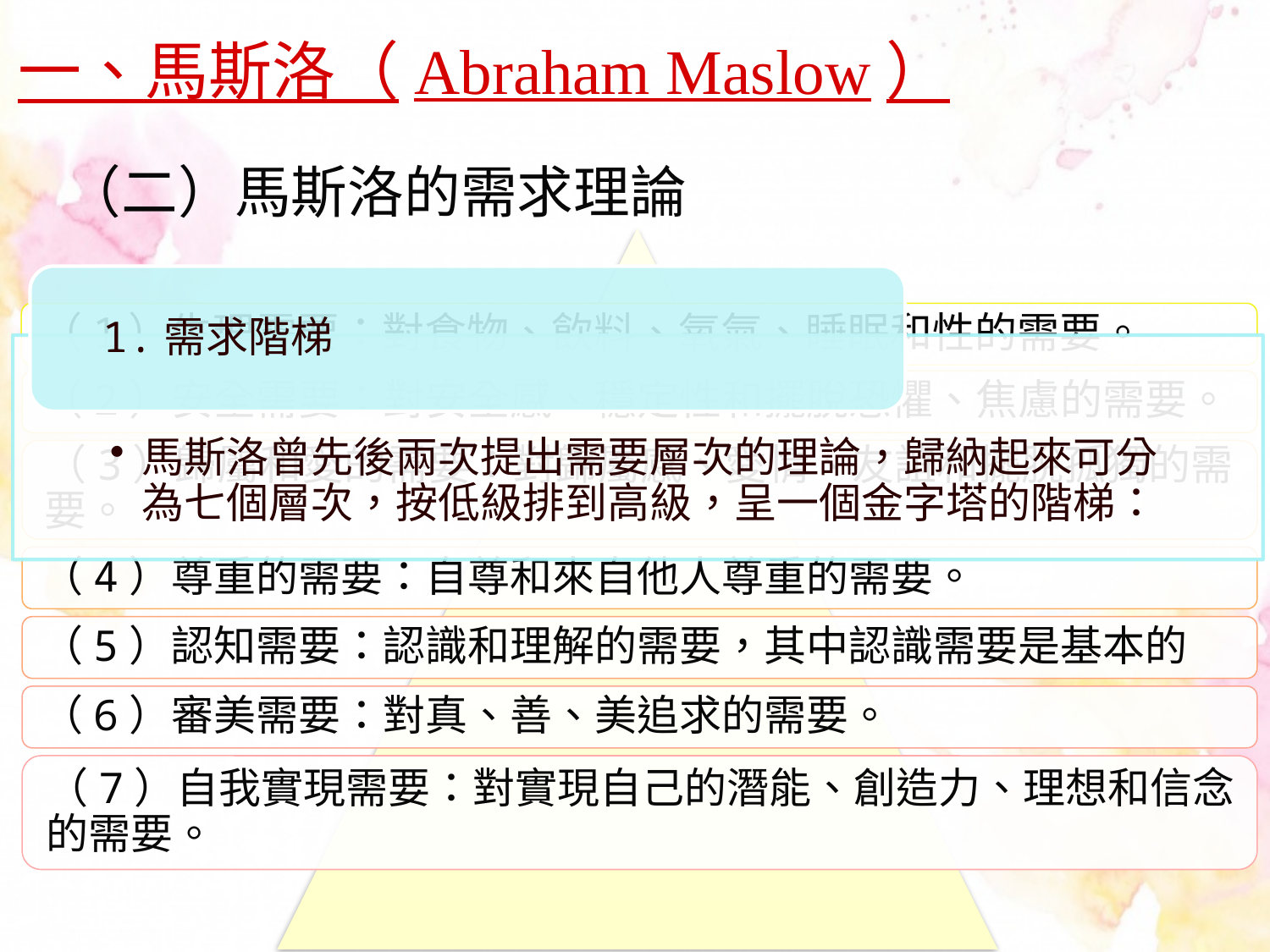

一、馬斯洛（Abraham Maslow）
（二）馬斯洛的需求理論
（1）生理需要：對食物、飲料、氧氣、睡眠和性的需要。
（2）安全需要：對安全感、穩定性和擺脫恐懼、焦慮的需要。
（3）歸屬和愛的需要：對歸屬感、愛情、友誼和擺脫孤獨的需要。
（4）尊重的需要：自尊和來自他人尊重的需要。
（5）認知需要：認識和理解的需要，其中認識需要是基本的
（6）審美需要：對真、善、美追求的需要。
（7）自我實現需要：對實現自己的潛能、創造力、理想和信念的需要。
馬斯洛曾先後兩次提出需要層次的理論，歸納起來可分為七個層次，按低級排到高級，呈一個金字塔的階梯：
 1.需求階梯